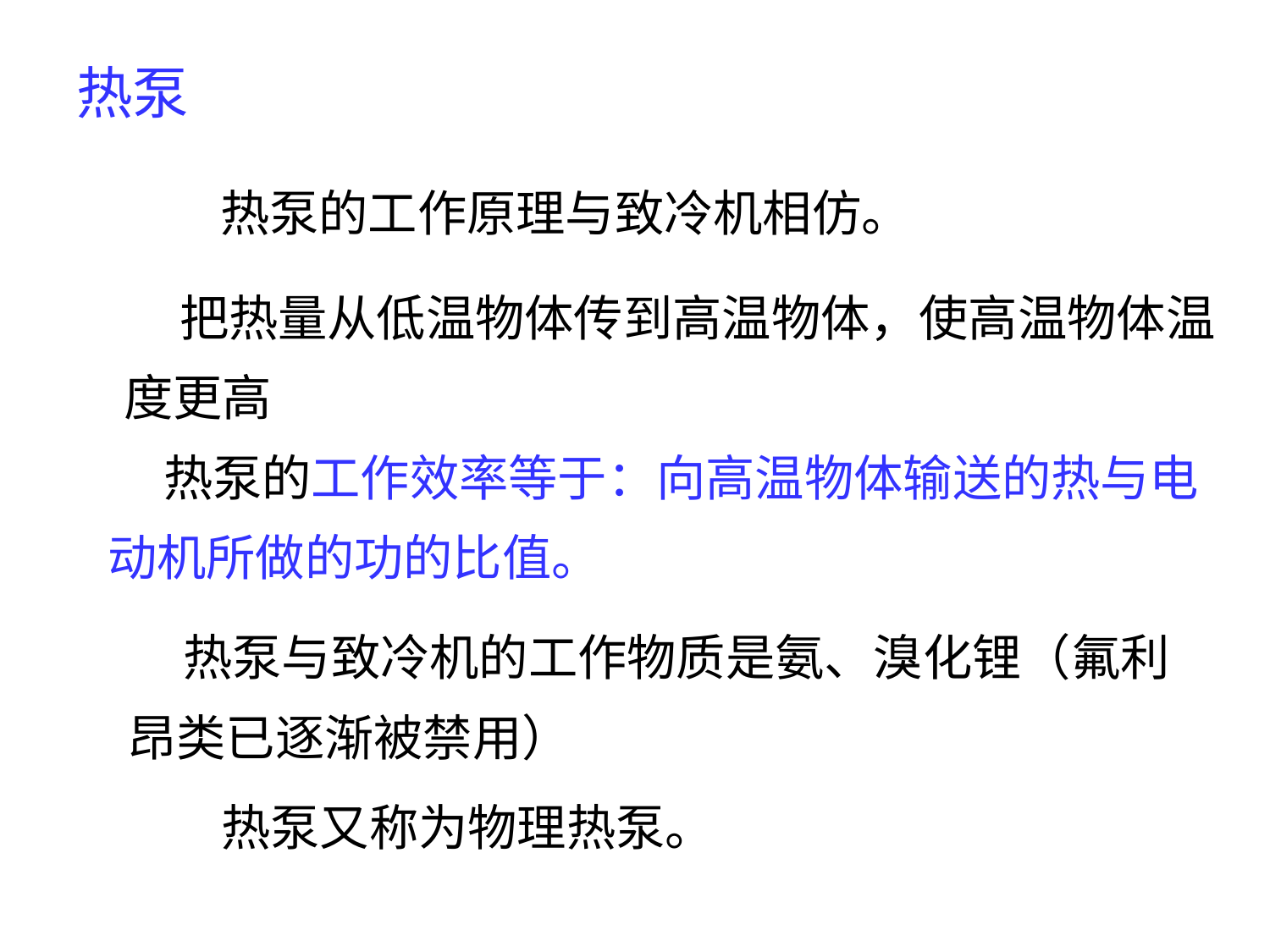

# 热泵
 热泵的工作原理与致冷机相仿。
    把热量从低温物体传到高温物体，使高温物体温度更高
    热泵的工作效率等于：向高温物体输送的热与电动机所做的功的比值。
    热泵与致冷机的工作物质是氨、溴化锂（氟利昂类已逐渐被禁用）
  热泵又称为物理热泵。